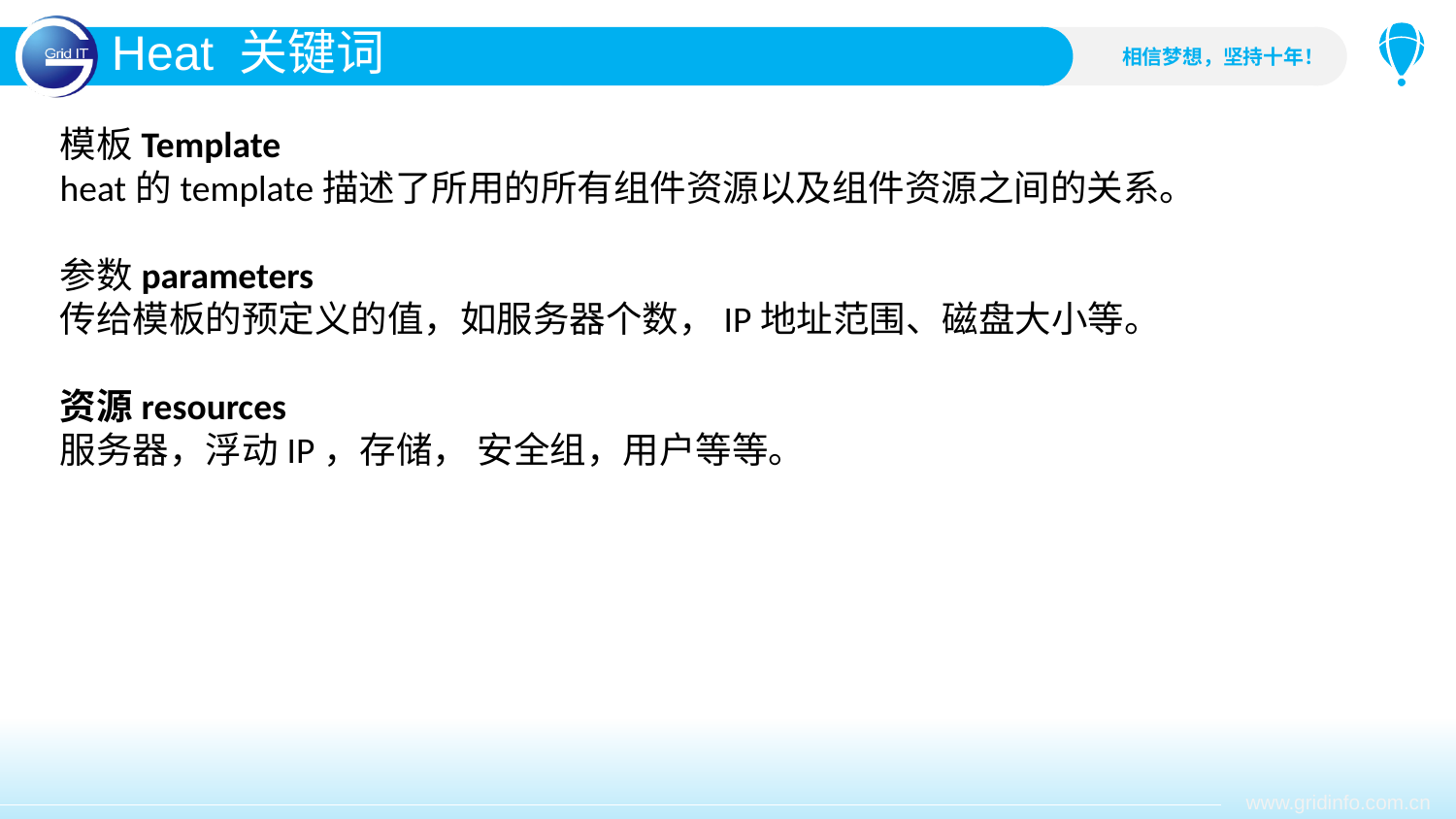

Heat 关键词
模板Template
heat的template描述了所用的所有组件资源以及组件资源之间的关系。

参数parameters
传给模板的预定义的值，如服务器个数，IP地址范围、磁盘大小等。

资源resources
服务器，浮动IP，存储， 安全组，用户等等。